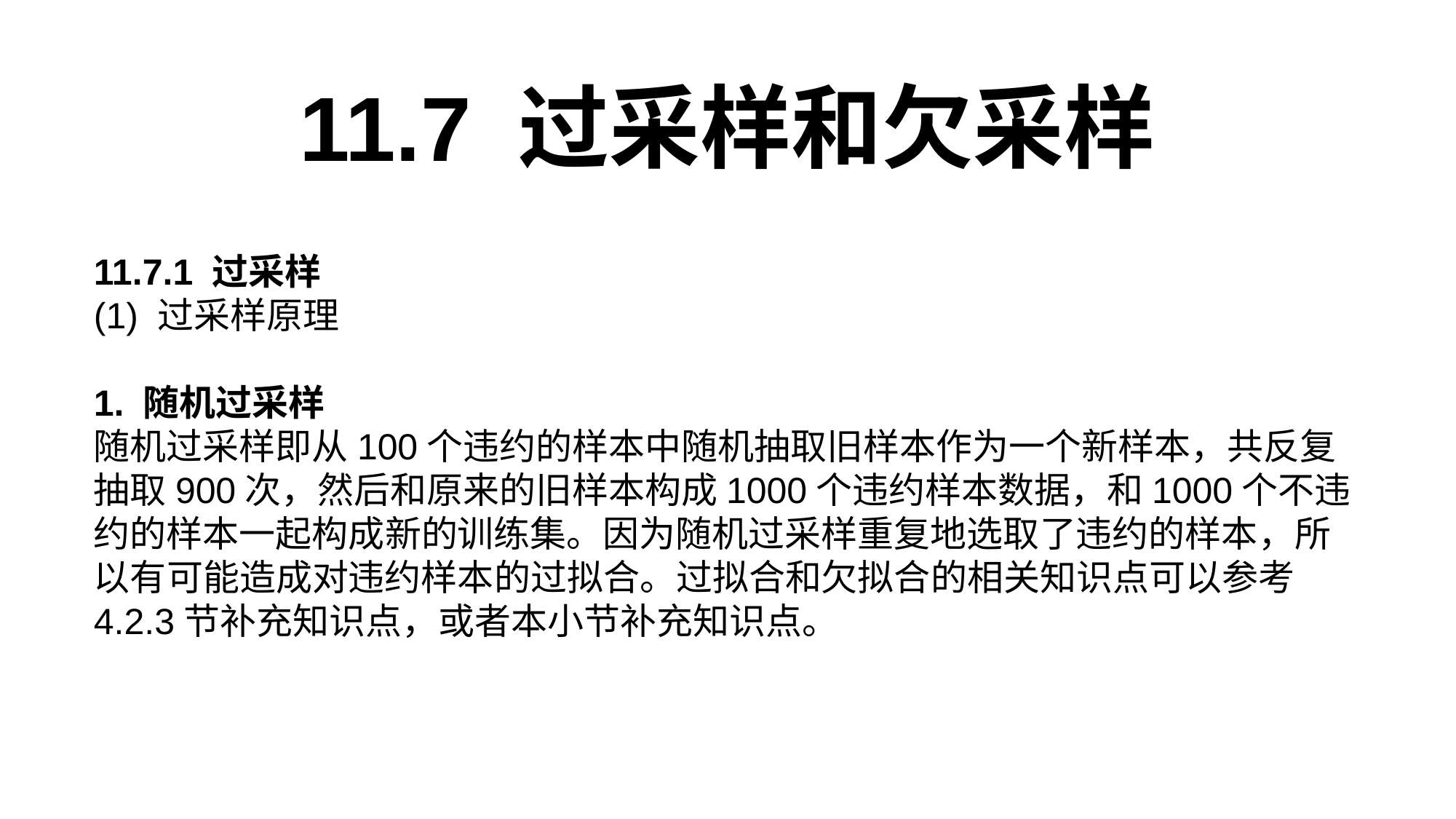

11.7 过采样和欠采样
11.7.1 过采样
(1) 过采样原理

1. 随机过采样
随机过采样即从100个违约的样本中随机抽取旧样本作为一个新样本，共反复抽取900次，然后和原来的旧样本构成1000个违约样本数据，和1000个不违约的样本一起构成新的训练集。因为随机过采样重复地选取了违约的样本，所以有可能造成对违约样本的过拟合。过拟合和欠拟合的相关知识点可以参考4.2.3节补充知识点，或者本小节补充知识点。